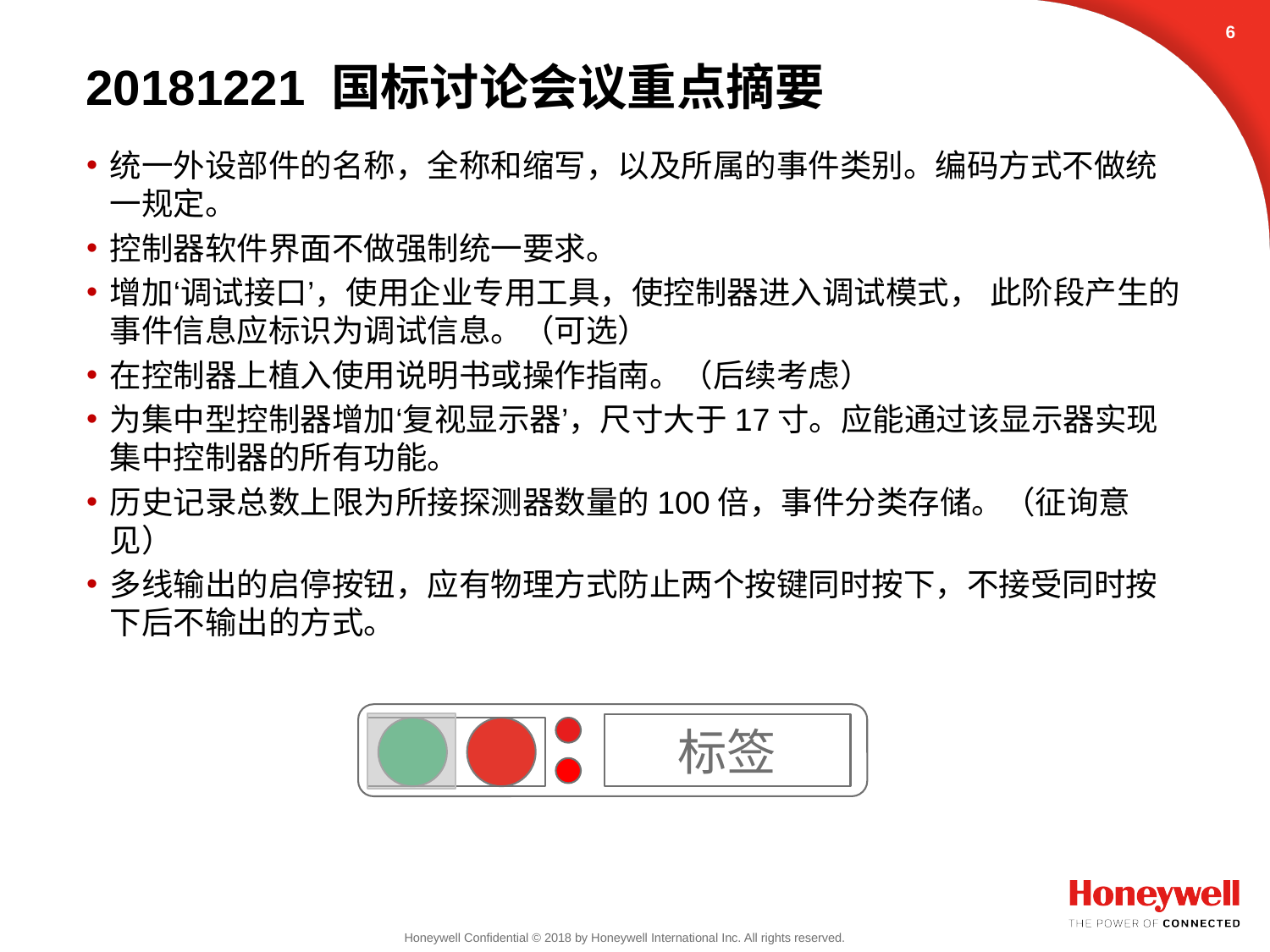

6
# 20181221 国标讨论会议重点摘要
统一外设部件的名称，全称和缩写，以及所属的事件类别。编码方式不做统一规定。
控制器软件界面不做强制统一要求。
增加‘调试接口’，使用企业专用工具，使控制器进入调试模式， 此阶段产生的事件信息应标识为调试信息。（可选）
在控制器上植入使用说明书或操作指南。（后续考虑）
为集中型控制器增加‘复视显示器’，尺寸大于17寸。应能通过该显示器实现集中控制器的所有功能。
历史记录总数上限为所接探测器数量的100倍，事件分类存储。（征询意见）
多线输出的启停按钮，应有物理方式防止两个按键同时按下，不接受同时按下后不输出的方式。

标签